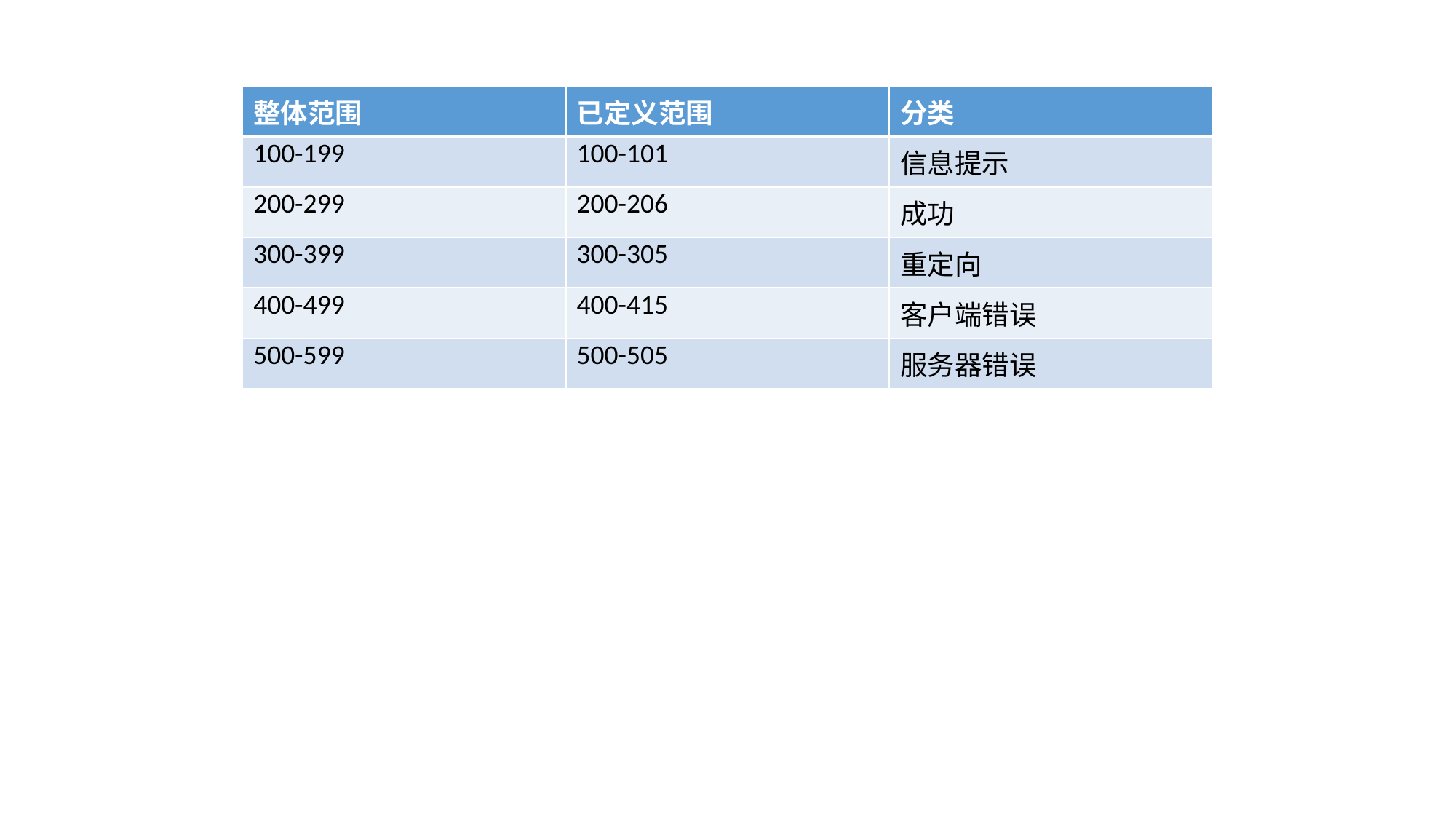

| 整体范围 | 已定义范围 | 分类 |
| --- | --- | --- |
| 100-199 | 100-101 | 信息提示 |
| 200-299 | 200-206 | 成功 |
| 300-399 | 300-305 | 重定向 |
| 400-499 | 400-415 | 客户端错误 |
| 500-599 | 500-505 | 服务器错误 |